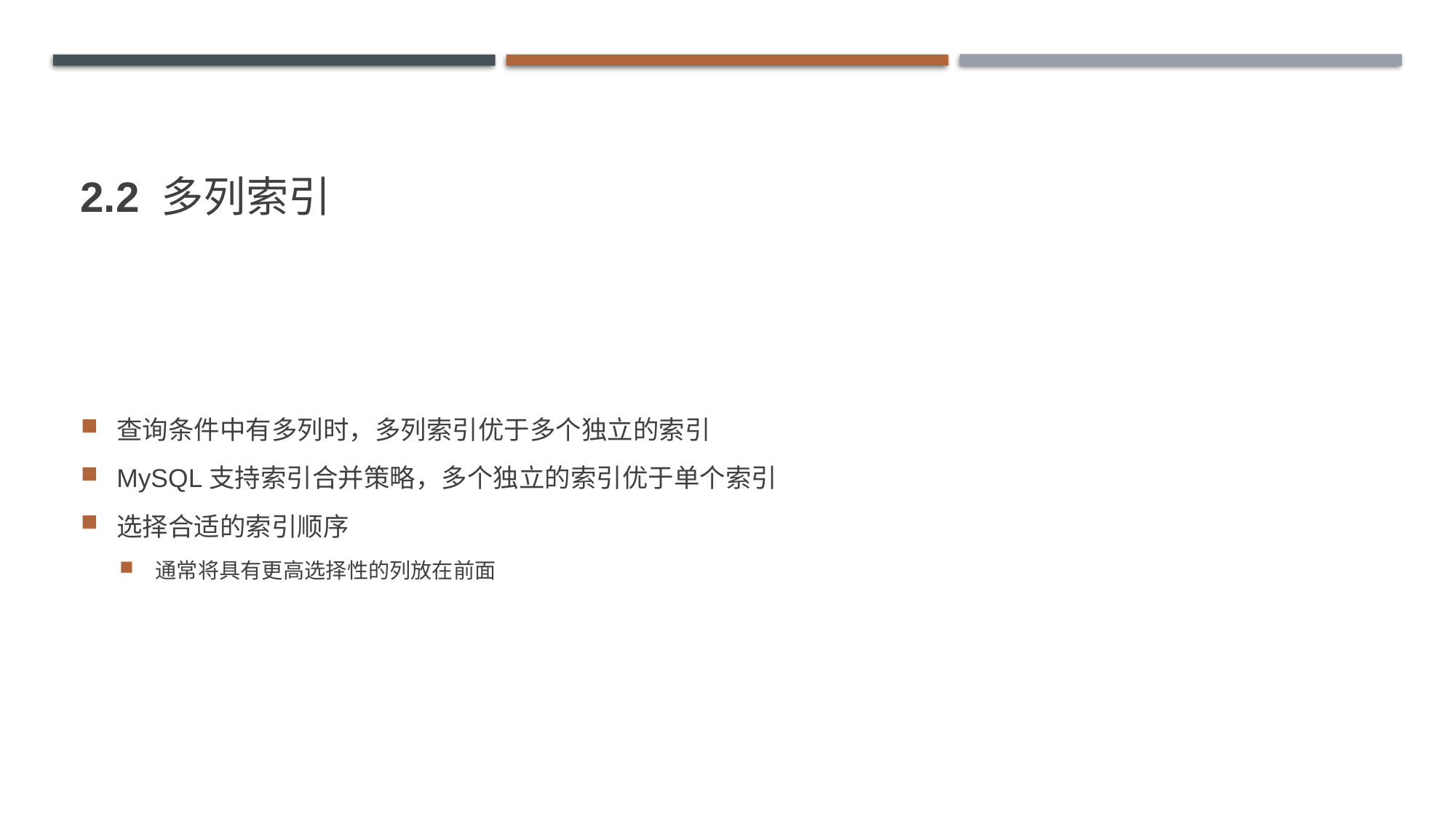

# 2.2 多列索引
查询条件中有多列时，多列索引优于多个独立的索引
MySQL支持索引合并策略，多个独立的索引优于单个索引
选择合适的索引顺序
通常将具有更高选择性的列放在前面